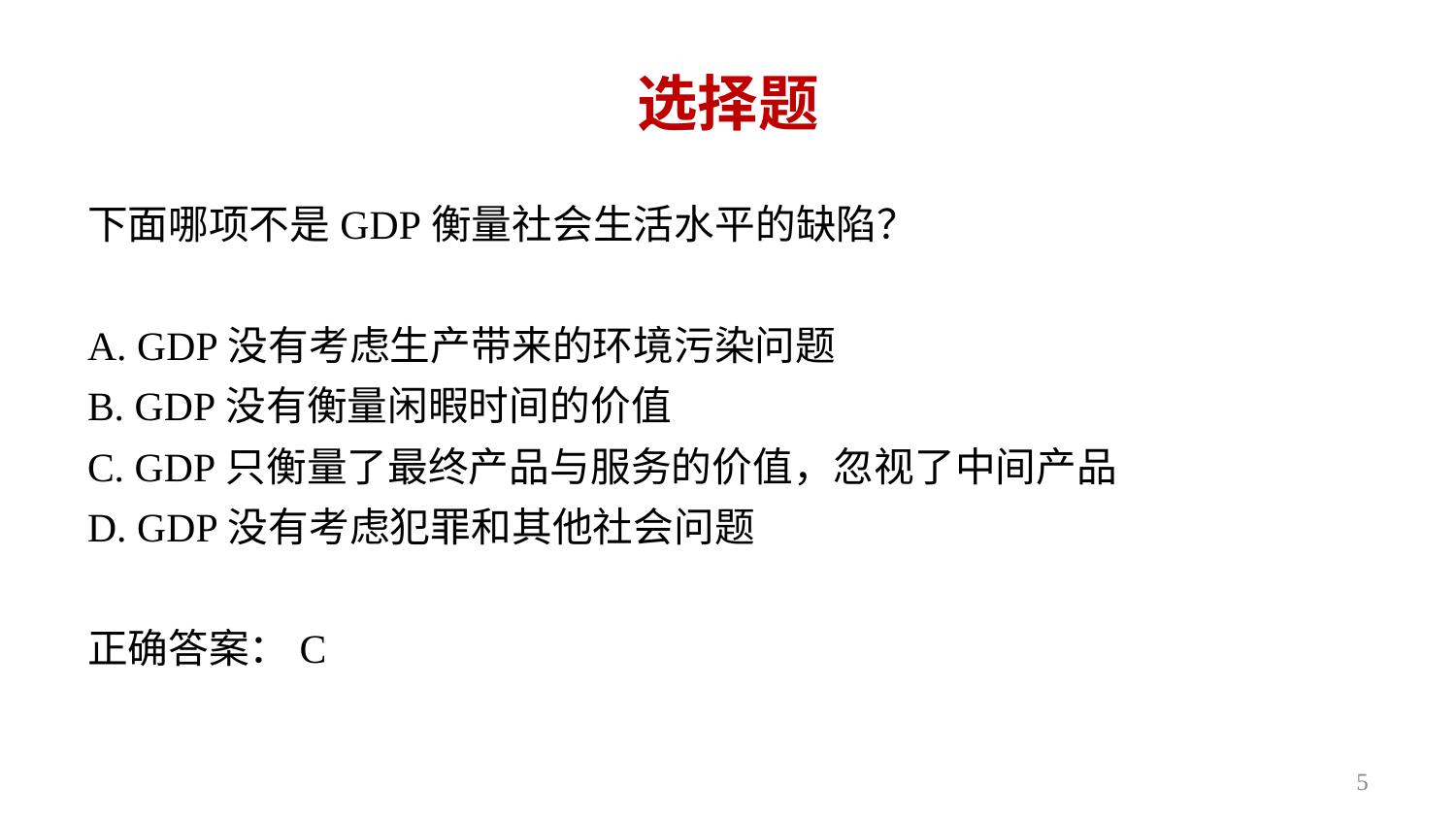

# 选择题
下面哪项不是GDP衡量社会生活水平的缺陷？

A. GDP没有考虑生产带来的环境污染问题
B. GDP没有衡量闲暇时间的价值
C. GDP只衡量了最终产品与服务的价值，忽视了中间产品
D. GDP没有考虑犯罪和其他社会问题

正确答案：C
5